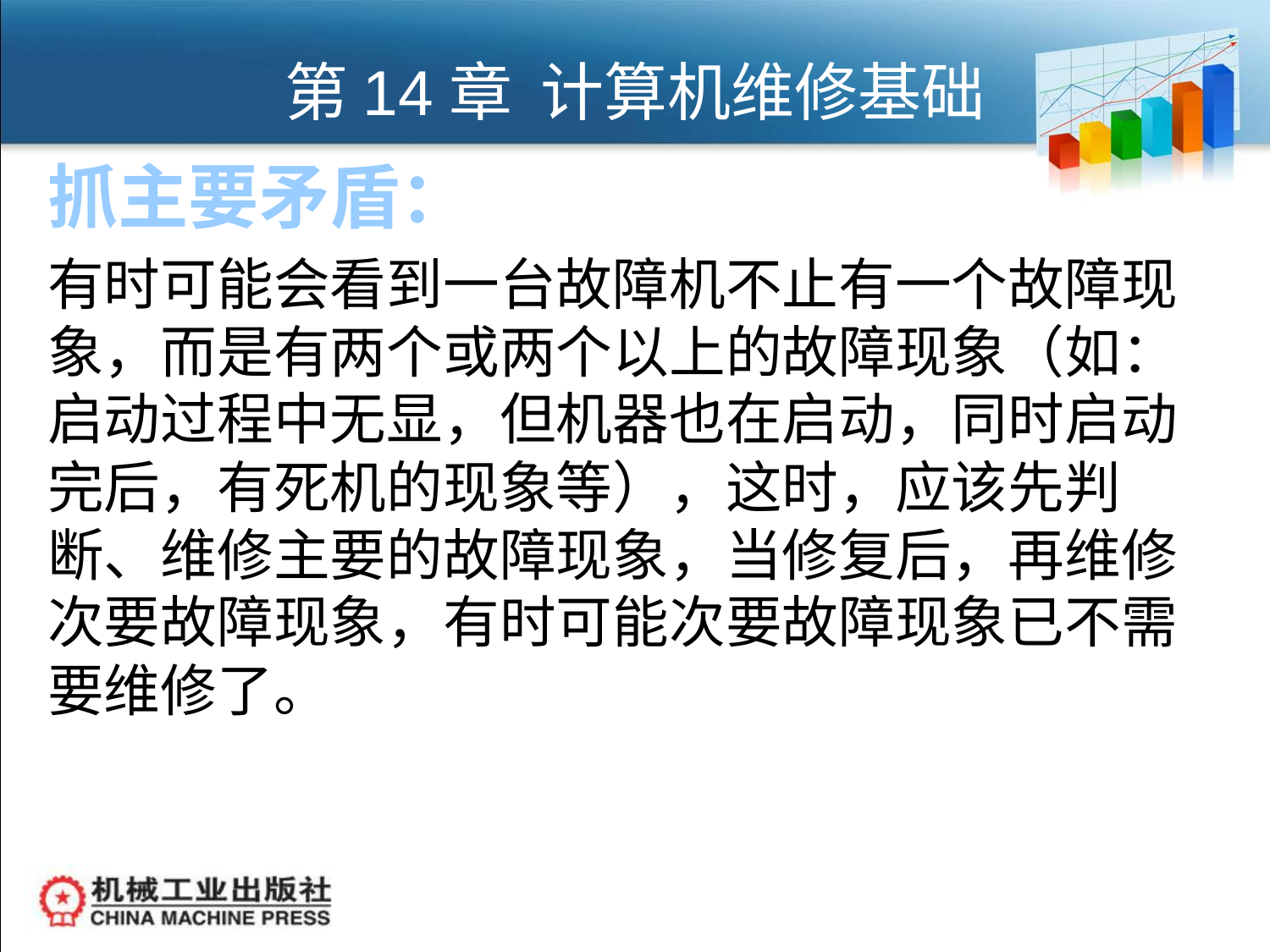

# 第14章  计算机维修基础
抓主要矛盾：
有时可能会看到一台故障机不止有一个故障现象，而是有两个或两个以上的故障现象（如：启动过程中无显，但机器也在启动，同时启动完后，有死机的现象等），这时，应该先判断、维修主要的故障现象，当修复后，再维修次要故障现象，有时可能次要故障现象已不需要维修了。